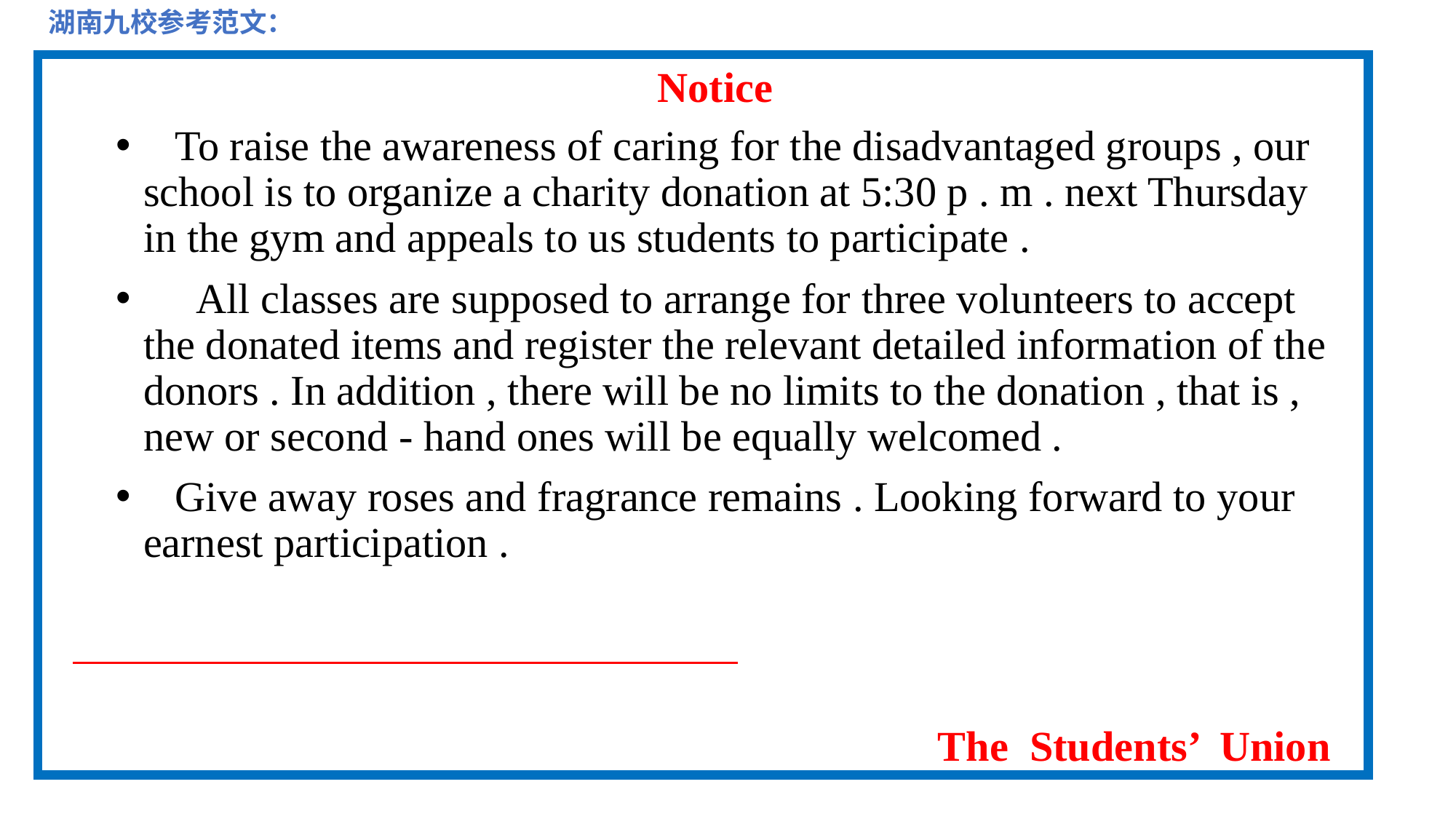

湖南九校参考范文：
Notice

                                                                                  The  Students’  Union
   To raise the awareness of caring for the disadvantaged groups , our school is to organize a charity donation at 5:30 p . m . next Thursday in the gym and appeals to us students to participate .
     All classes are supposed to arrange for three volunteers to accept the donated items and register the relevant detailed information of the donors . In addition , there will be no limits to the donation , that is , new or second - hand ones will be equally welcomed .
   Give away roses and fragrance remains . Looking forward to your earnest participation .